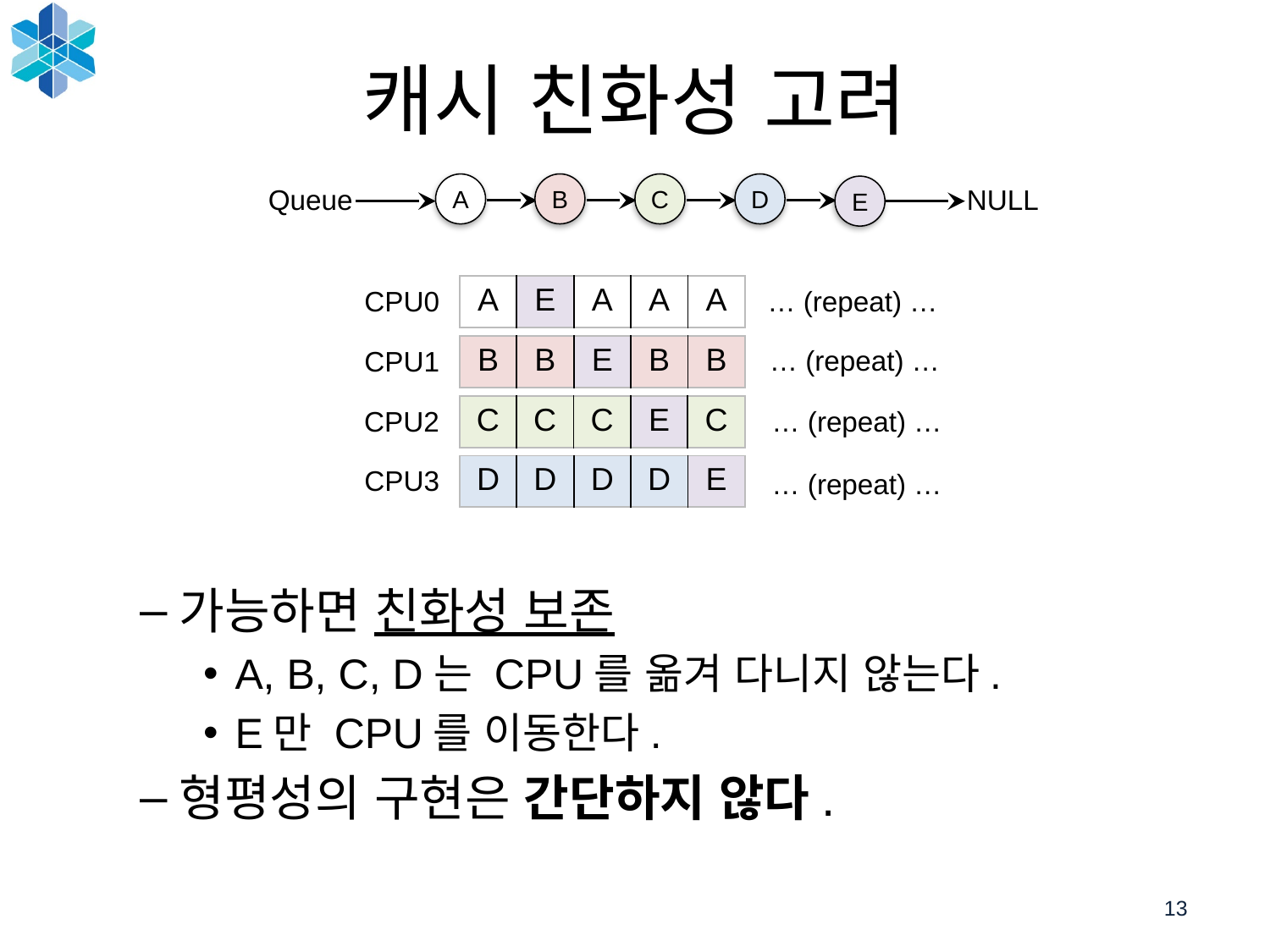

13
# 캐시 친화성 고려
C
B
D
A
NULL
Queue
E

가능하면 친화성 보존
A, B, C, D는 CPU를 옮겨 다니지 않는다.
E만 CPU를 이동한다.
형평성의 구현은 간단하지 않다.
| A | E | A | A | A |
| --- | --- | --- | --- | --- |
… (repeat) …
CPU0
| B | B | E | B | B |
| --- | --- | --- | --- | --- |
… (repeat) …
CPU1
| C | C | C | E | C |
| --- | --- | --- | --- | --- |
… (repeat) …
CPU2
| D | D | D | D | E |
| --- | --- | --- | --- | --- |
CPU3
… (repeat) …